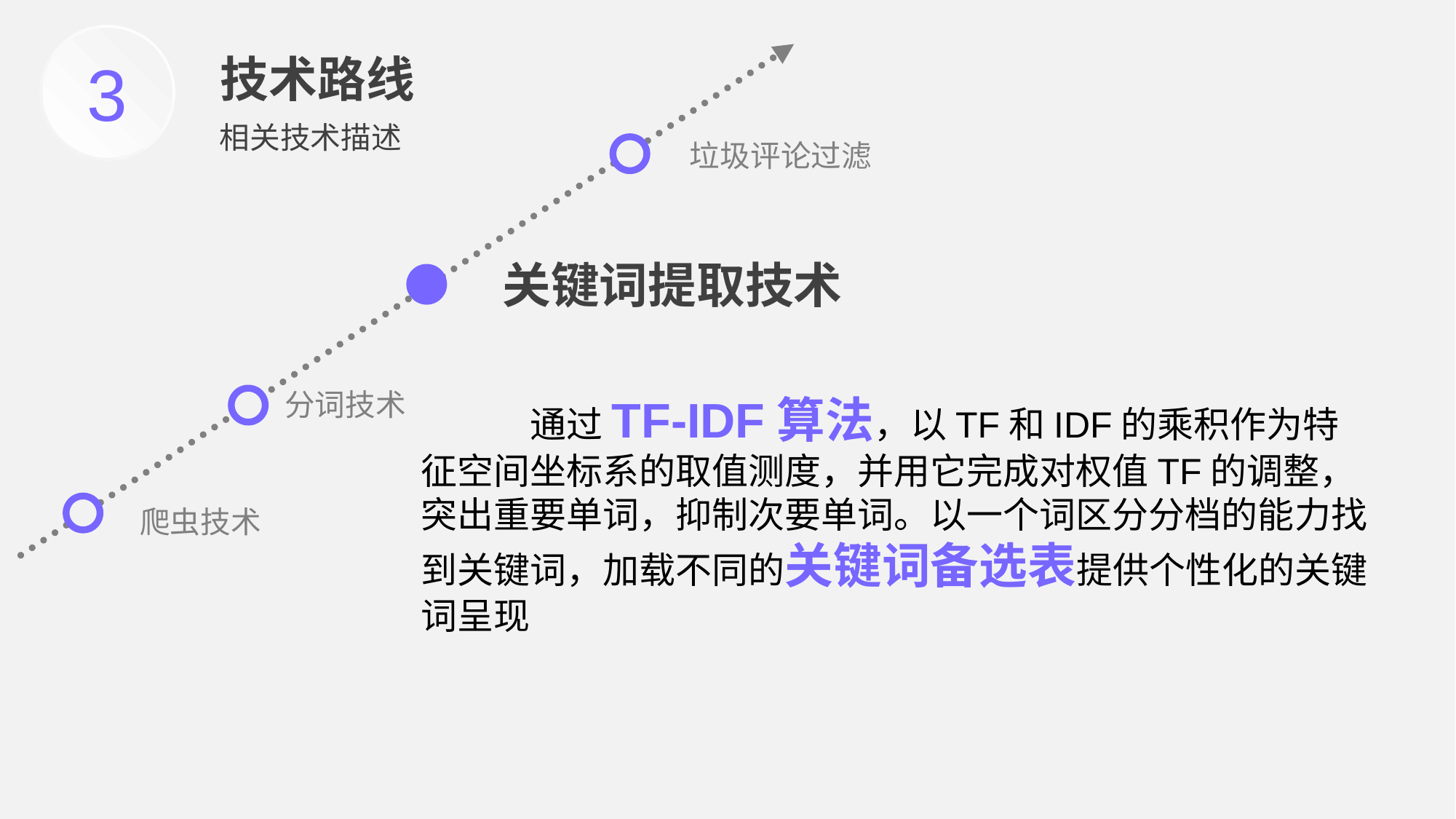

3
技术路线

相关技术描述
垃圾评论过滤

关键词提取技术

分词技术
	通过TF-IDF算法，以TF和IDF的乘积作为特征空间坐标系的取值测度，并用它完成对权值TF的调整，突出重要单词，抑制次要单词。以一个词区分分档的能力找到关键词，加载不同的关键词备选表提供个性化的关键词呈现

爬虫技术